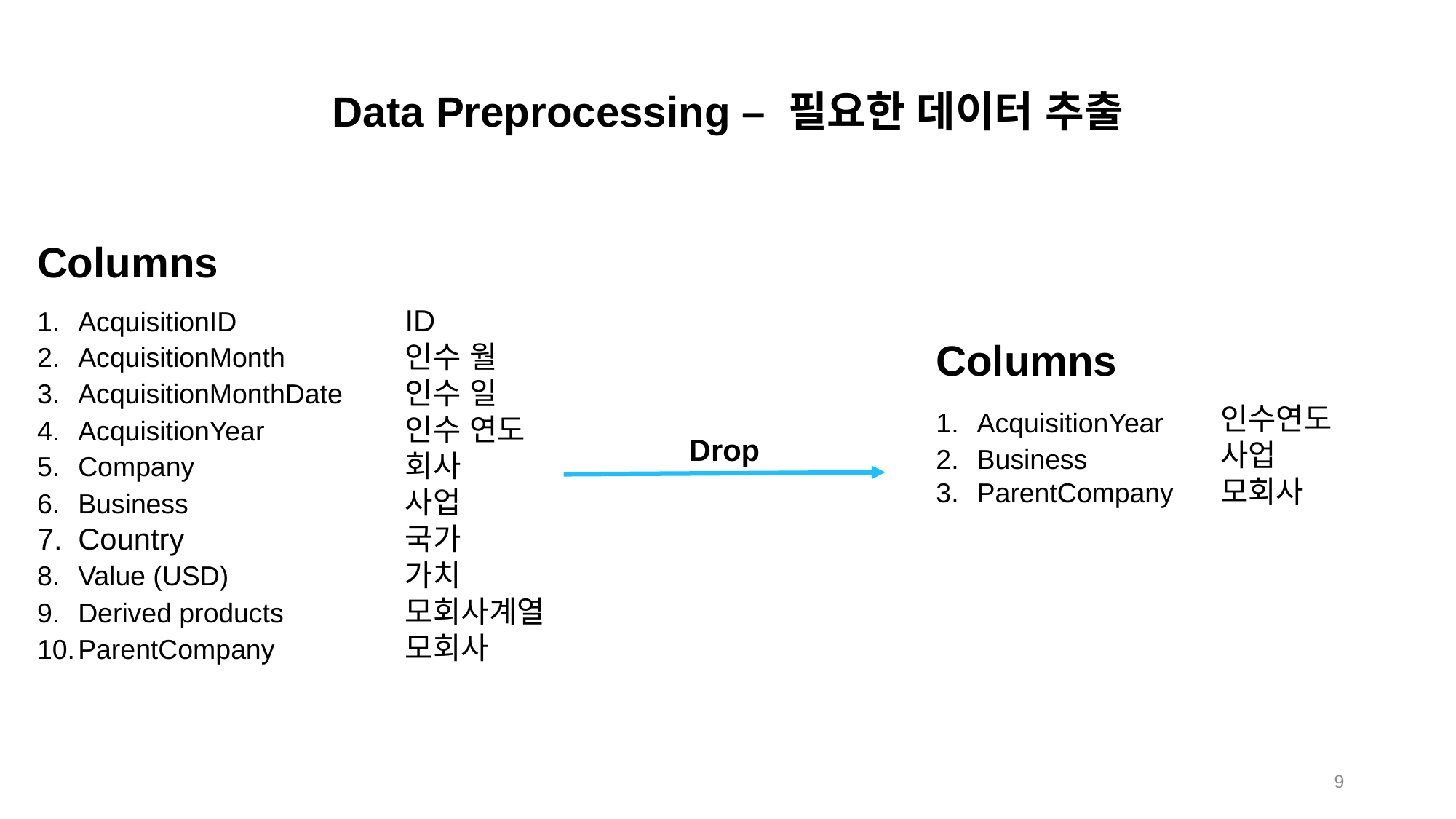

Data Preprocessing – 필요한 데이터 추출
Columns

AcquisitionID
AcquisitionMonth
AcquisitionMonthDate
AcquisitionYear
Company
Business
Country
Value (USD)
Derived products
ParentCompany
ID
인수 월
인수 일
인수 연도
회사
사업
국가
가치
모회사계열
모회사
Columns

AcquisitionYear
Business
ParentCompany
인수연도
사업
모회사
Drop
9